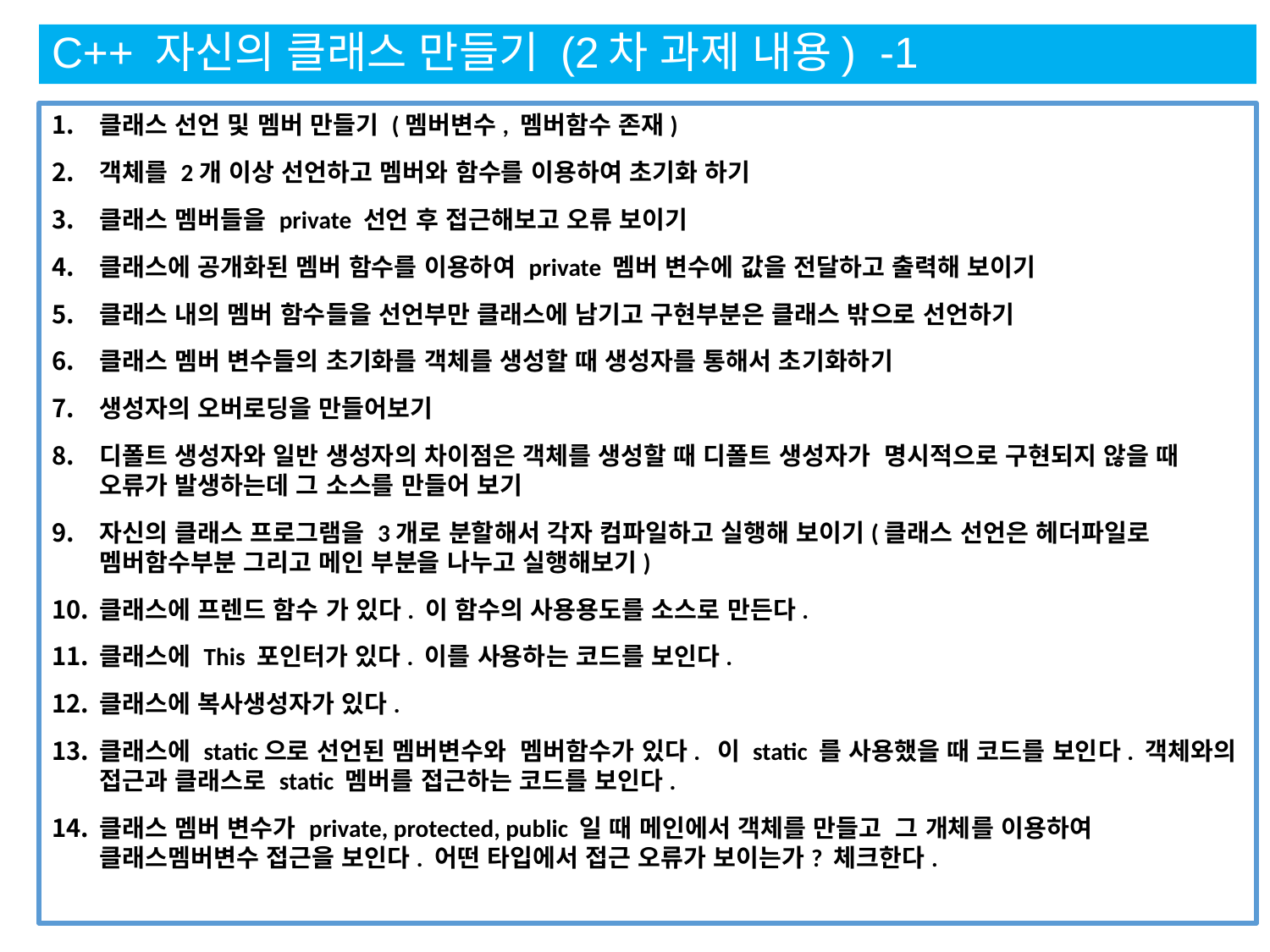

# C++ 자신의 클래스 만들기 (2차 과제 내용)  -1
클래스 선언 및 멤버 만들기 (멤버변수, 멤버함수 존재)
객체를 2개 이상 선언하고 멤버와 함수를 이용하여 초기화 하기
클래스 멤버들을 private 선언 후 접근해보고 오류 보이기
클래스에 공개화된 멤버 함수를 이용하여 private 멤버 변수에 값을 전달하고 출력해 보이기
클래스 내의 멤버 함수들을 선언부만 클래스에 남기고 구현부분은 클래스 밖으로 선언하기
클래스 멤버 변수들의 초기화를 객체를 생성할 때 생성자를 통해서 초기화하기
생성자의 오버로딩을 만들어보기
디폴트 생성자와 일반 생성자의 차이점은 객체를 생성할 때 디폴트 생성자가  명시적으로 구현되지 않을 때 오류가 발생하는데 그 소스를 만들어 보기
자신의 클래스 프로그램을 3개로 분할해서 각자 컴파일하고 실행해 보이기(클래스 선언은 헤더파일로 멤버함수부분 그리고 메인 부분을 나누고 실행해보기)
클래스에 프렌드 함수 가 있다. 이 함수의 사용용도를 소스로 만든다.
클래스에 This 포인터가 있다. 이를 사용하는 코드를 보인다.
클래스에 복사생성자가 있다.
클래스에 static으로 선언된 멤버변수와  멤버함수가 있다.  이 static 를 사용했을 때 코드를 보인다. 객체와의 접근과 클래스로 static 멤버를 접근하는 코드를 보인다.
클래스 멤버 변수가 private, protected, public 일 때 메인에서 객체를 만들고  그 개체를 이용하여 클래스멤버변수 접근을 보인다. 어떤 타입에서 접근 오류가 보이는가? 체크한다.